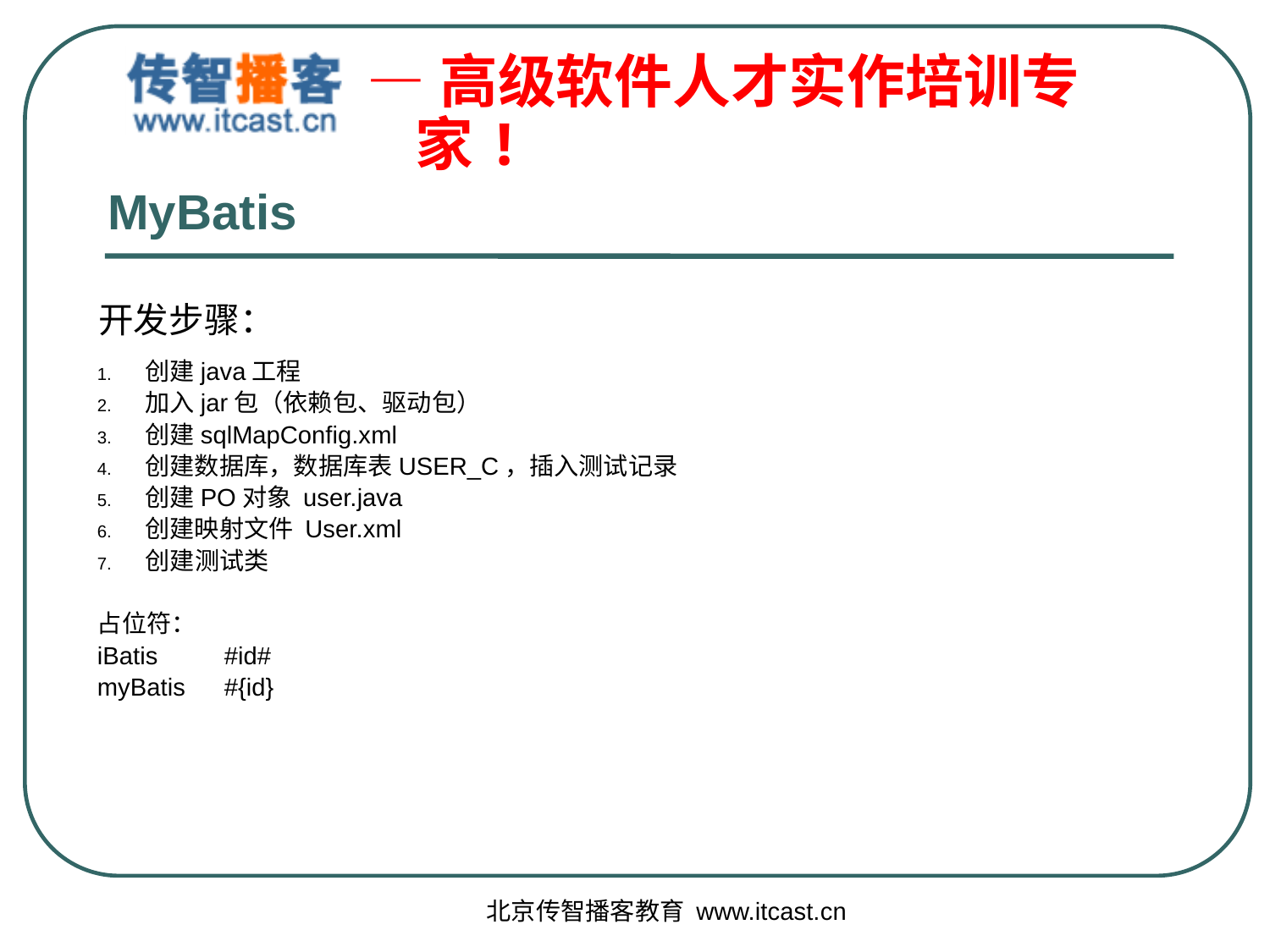

# MyBatis
开发步骤：
创建java工程
加入jar包（依赖包、驱动包）
创建sqlMapConfig.xml
创建数据库，数据库表USER_C，插入测试记录
创建PO对象 user.java
创建映射文件 User.xml
创建测试类

占位符：
iBatis	#id#
myBatis	#{id}
北京传智播客教育 www.itcast.cn